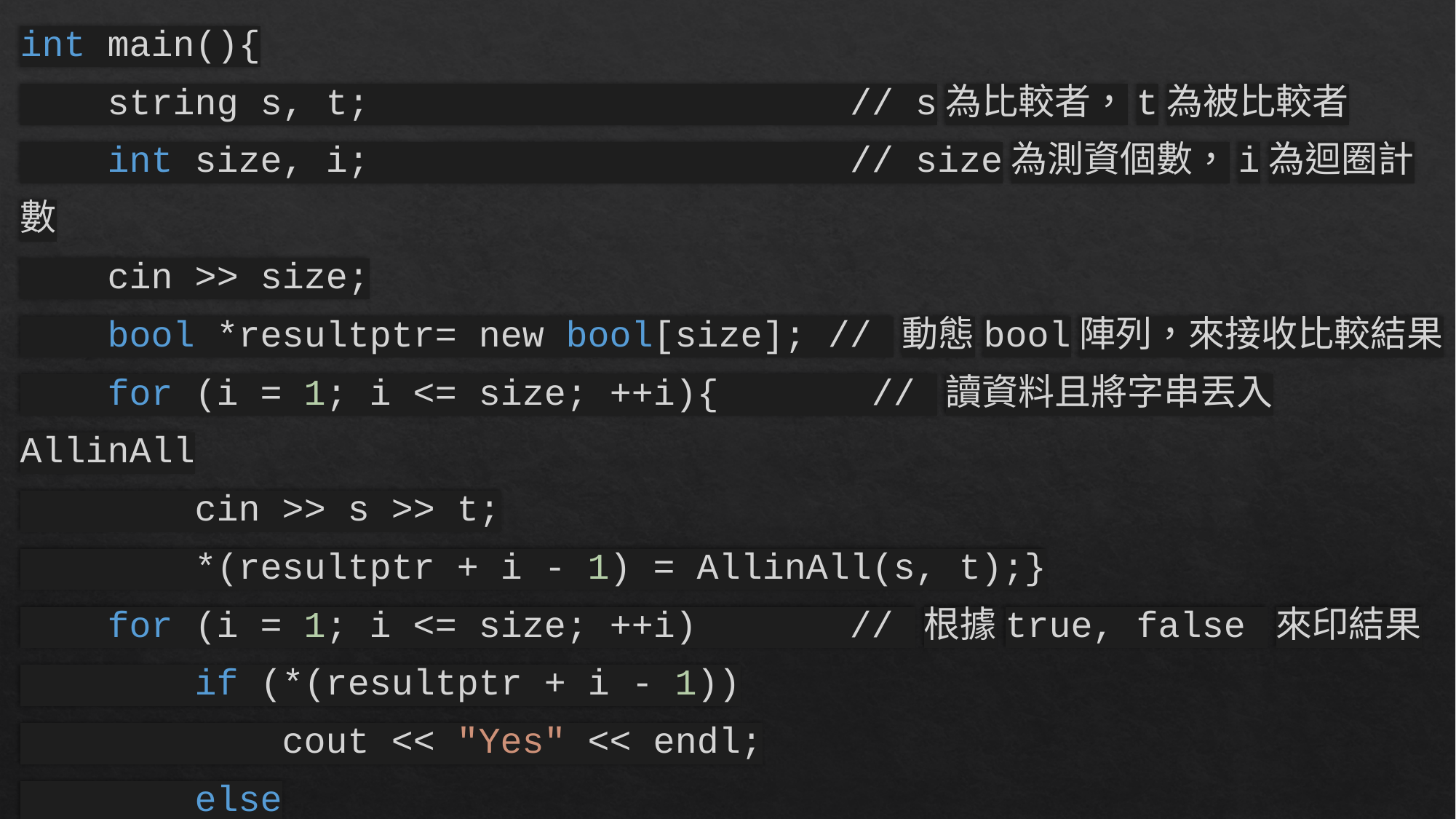

int main(){
    string s, t;                      // s為比較者，t為被比較者
    int size, i;                      // size為測資個數，i為迴圈計數
    cin >> size;
    bool *resultptr= new bool[size]; // 動態bool陣列，來接收比較結果
    for (i = 1; i <= size; ++i){       // 讀資料且將字串丟入AllinAll
        cin >> s >> t;
        *(resultptr + i - 1) = AllinAll(s, t);}
    for (i = 1; i <= size; ++i)       // 根據true, false 來印結果
        if (*(resultptr + i - 1))
            cout << "Yes" << endl;
        else
            cout << "No" << endl;
    return 0;}